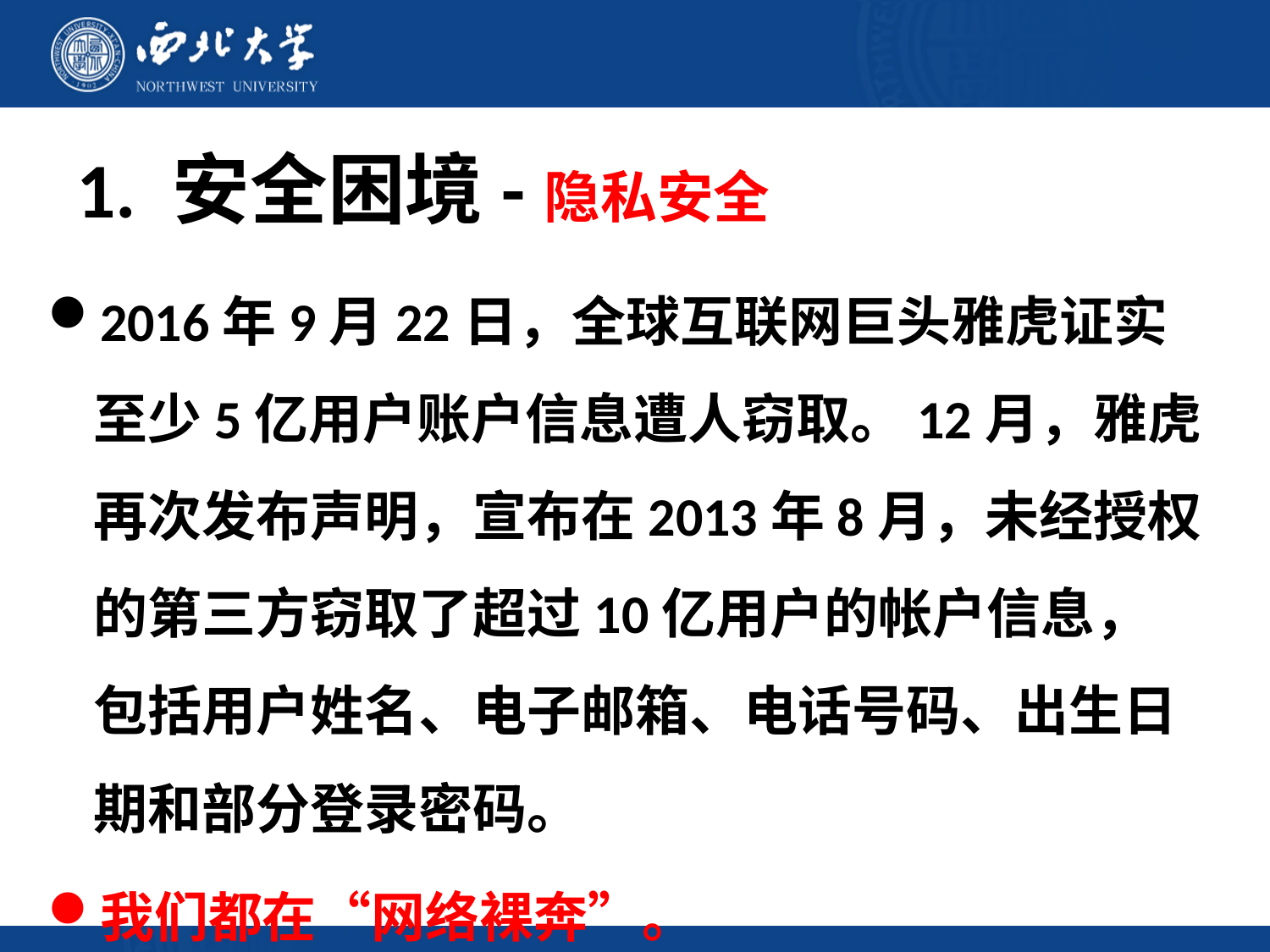

# 1. 安全困境-隐私安全
2016年9月22日，全球互联网巨头雅虎证实至少5亿用户账户信息遭人窃取。12月，雅虎再次发布声明，宣布在2013年8月，未经授权的第三方窃取了超过10亿用户的帐户信息，包括用户姓名、电子邮箱、电话号码、出生日期和部分登录密码。
我们都在“网络裸奔”。